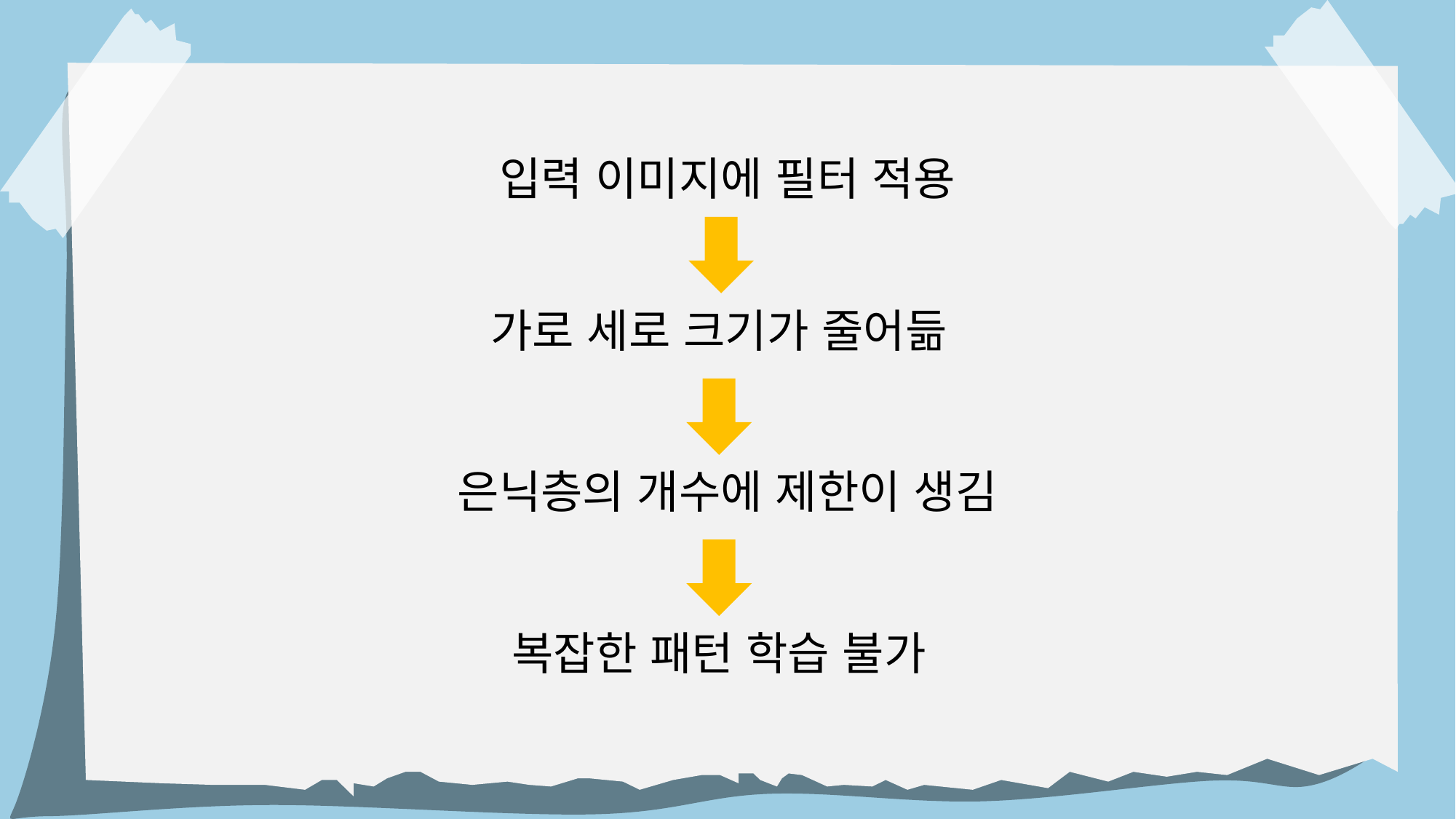

입력 이미지에 필터 적용

가로 세로 크기가 줄어듦

은닉층의 개수에 제한이 생김

복잡한 패턴 학습 불가